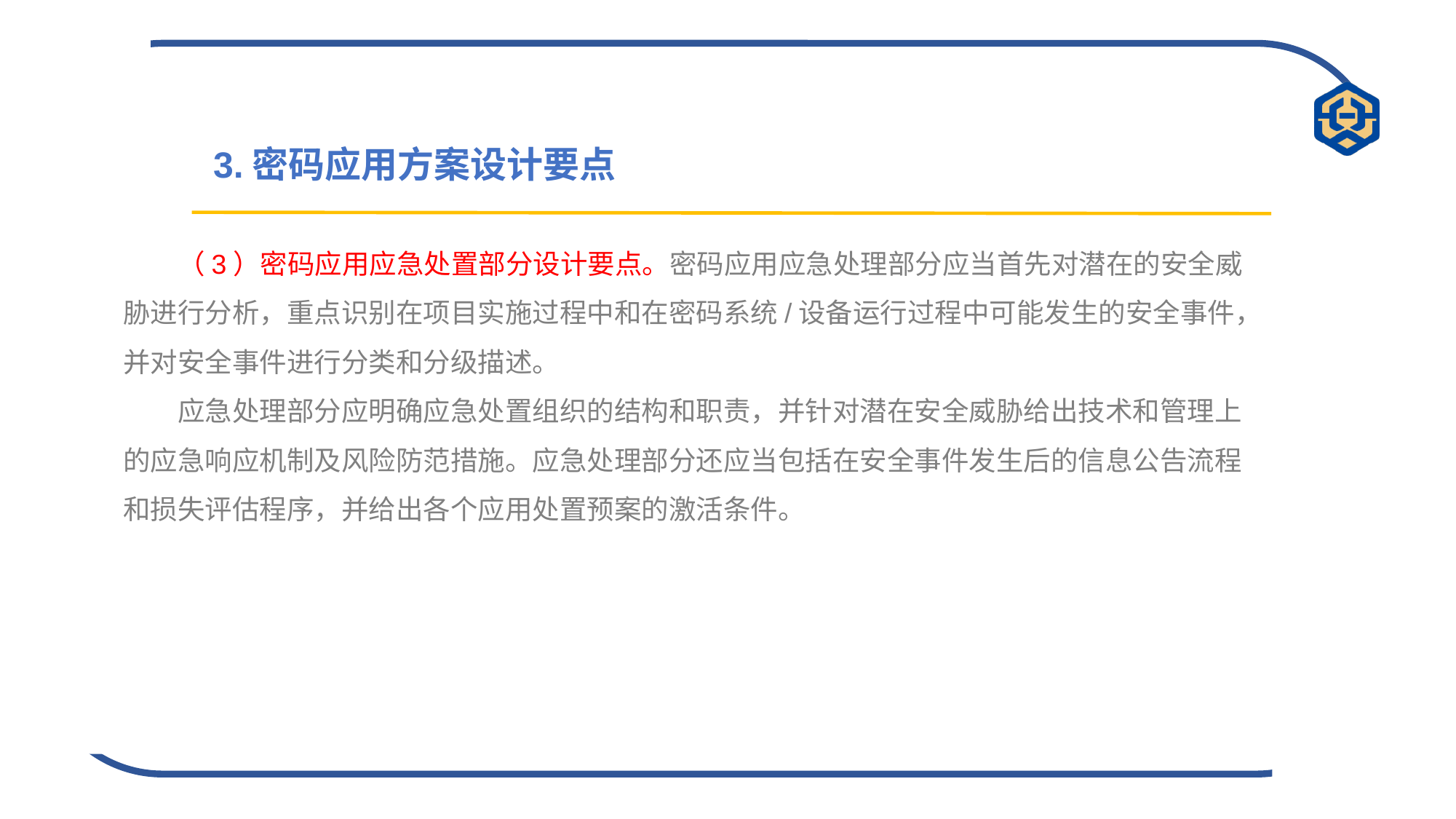

3.密码应用方案设计要点
（3）密码应用应急处置部分设计要点。密码应用应急处理部分应当首先对潜在的安全威胁进行分析，重点识别在项目实施过程中和在密码系统/设备运行过程中可能发生的安全事件，并对安全事件进行分类和分级描述。
应急处理部分应明确应急处置组织的结构和职责，并针对潜在安全威胁给出技术和管理上的应急响应机制及风险防范措施。应急处理部分还应当包括在安全事件发生后的信息公告流程和损失评估程序，并给出各个应用处置预案的激活条件。